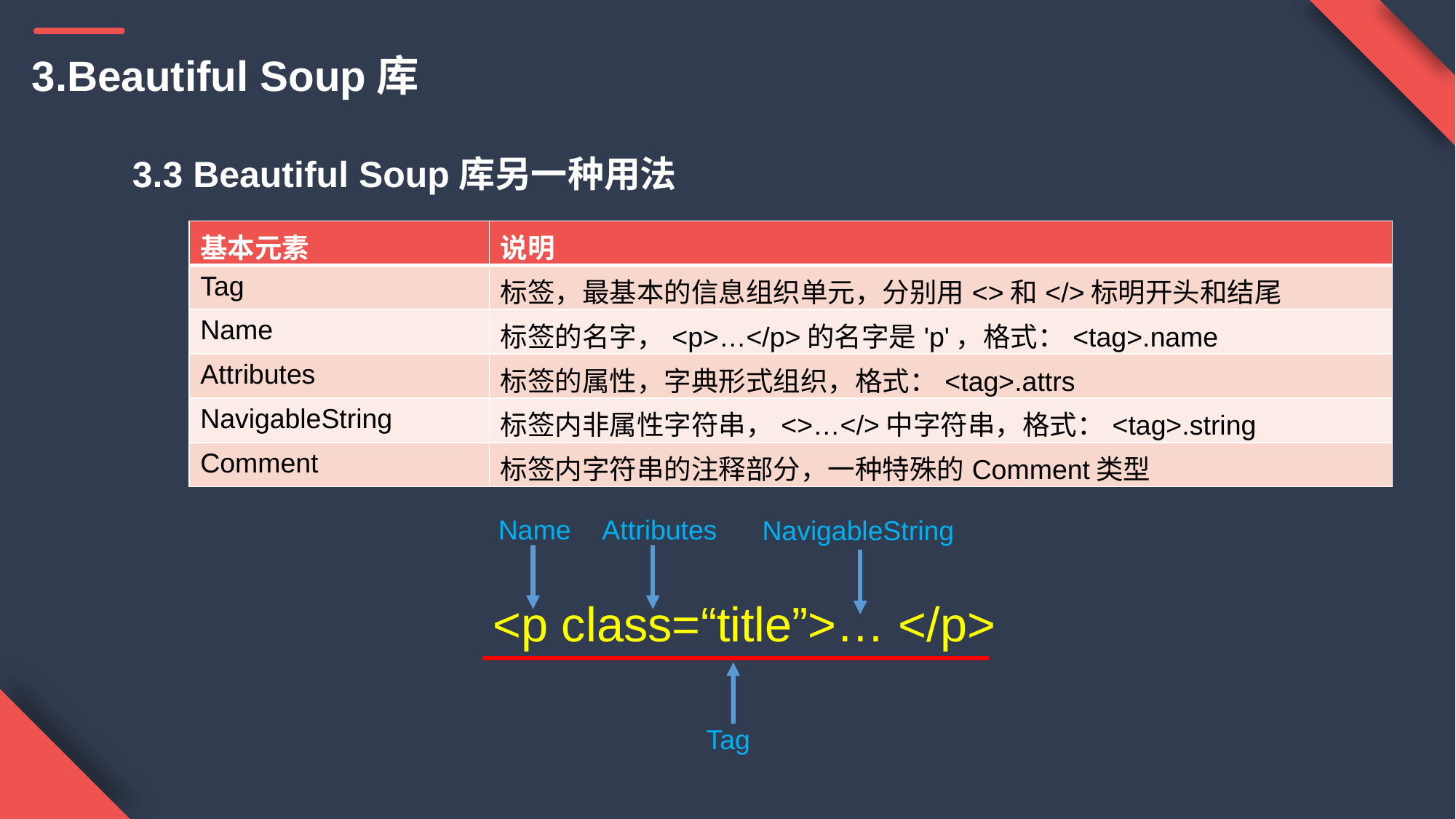

3.Beautiful Soup库
3.3 Beautiful Soup库另一种用法
| 基本元素 | 说明 |
| --- | --- |
| Tag | 标签，最基本的信息组织单元，分别用<>和</>标明开头和结尾 |
| Name | 标签的名字，<p>…</p>的名字是'p'，格式：<tag>.name |
| Attributes | 标签的属性，字典形式组织，格式：<tag>.attrs |
| NavigableString | 标签内非属性字符串，<>…</>中字符串，格式：<tag>.string |
| Comment | 标签内字符串的注释部分，一种特殊的Comment类型 |
Name
Attributes
NavigableString
<p class=“title”>… </p>

Tag